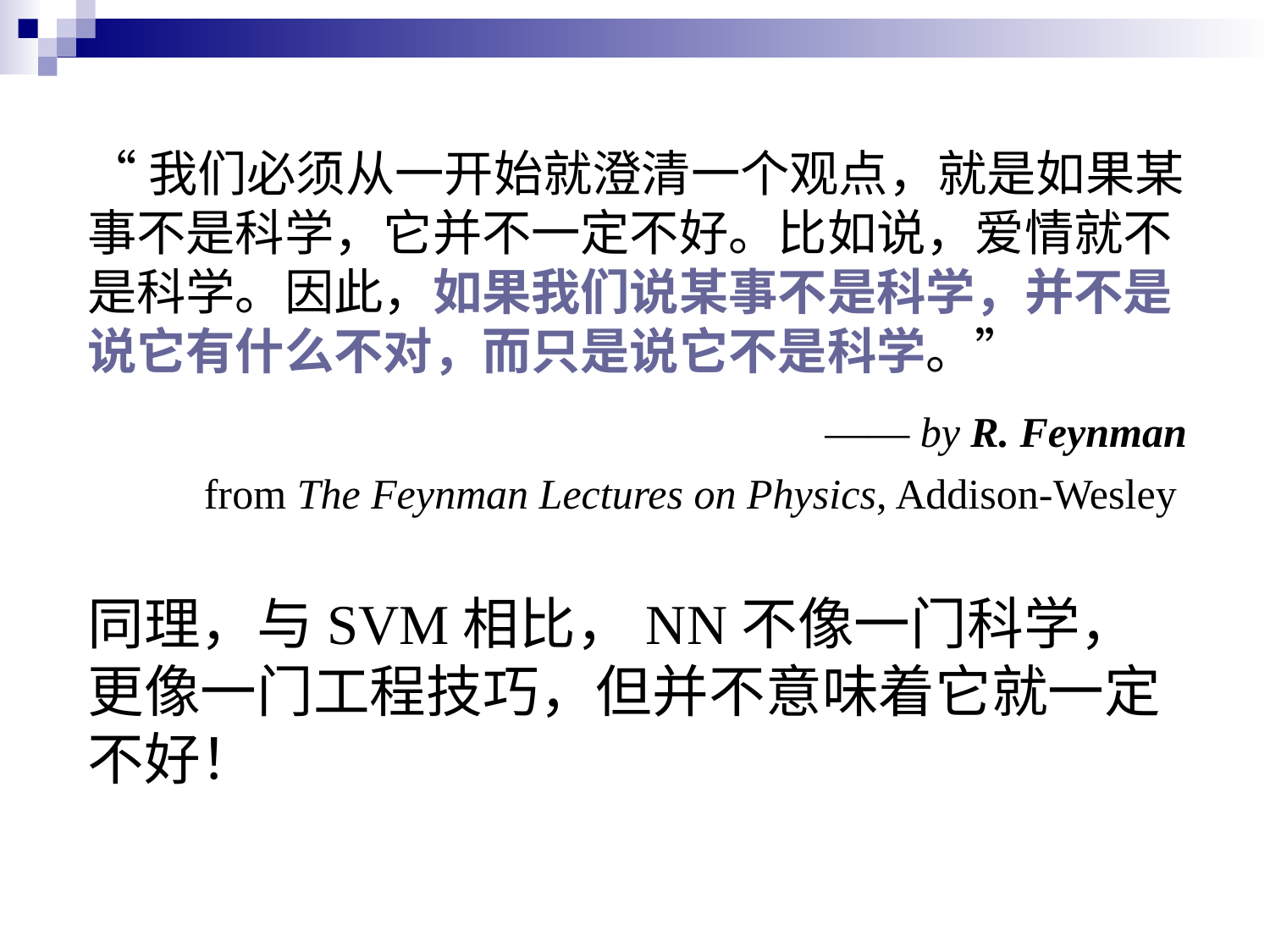

“我们必须从一开始就澄清一个观点，就是如果某事不是科学，它并不一定不好。比如说，爱情就不是科学。因此，如果我们说某事不是科学，并不是说它有什么不对，而只是说它不是科学。”
                                                    —— by R. Feynman
           from The Feynman Lectures on Physics, Addison-Wesley

同理，与SVM相比，NN不像一门科学，更像一门工程技巧，但并不意味着它就一定不好！